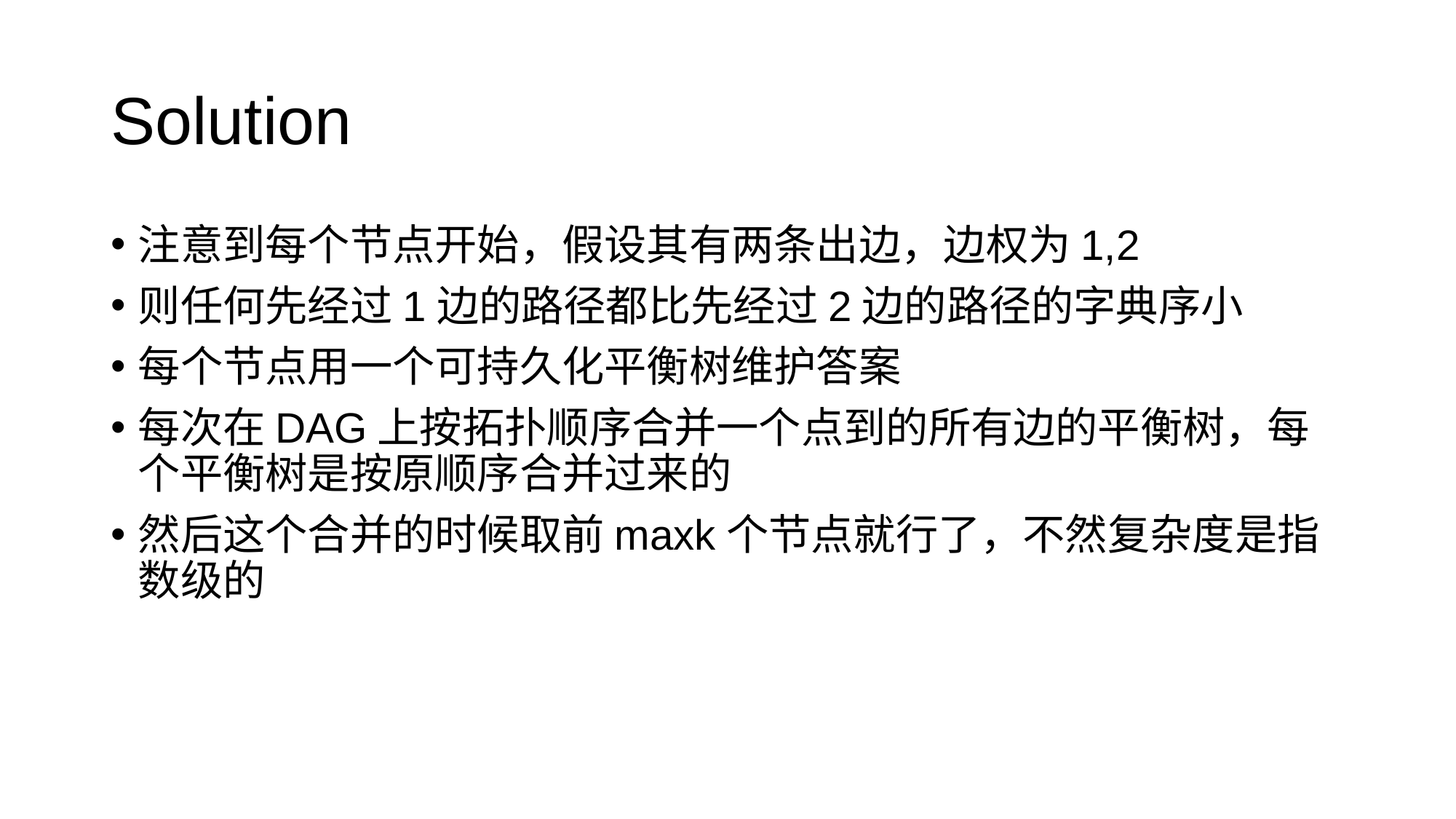

# Solution
注意到每个节点开始，假设其有两条出边，边权为1,2
则任何先经过1边的路径都比先经过2边的路径的字典序小
每个节点用一个可持久化平衡树维护答案
每次在DAG上按拓扑顺序合并一个点到的所有边的平衡树，每个平衡树是按原顺序合并过来的
然后这个合并的时候取前maxk个节点就行了，不然复杂度是指数级的